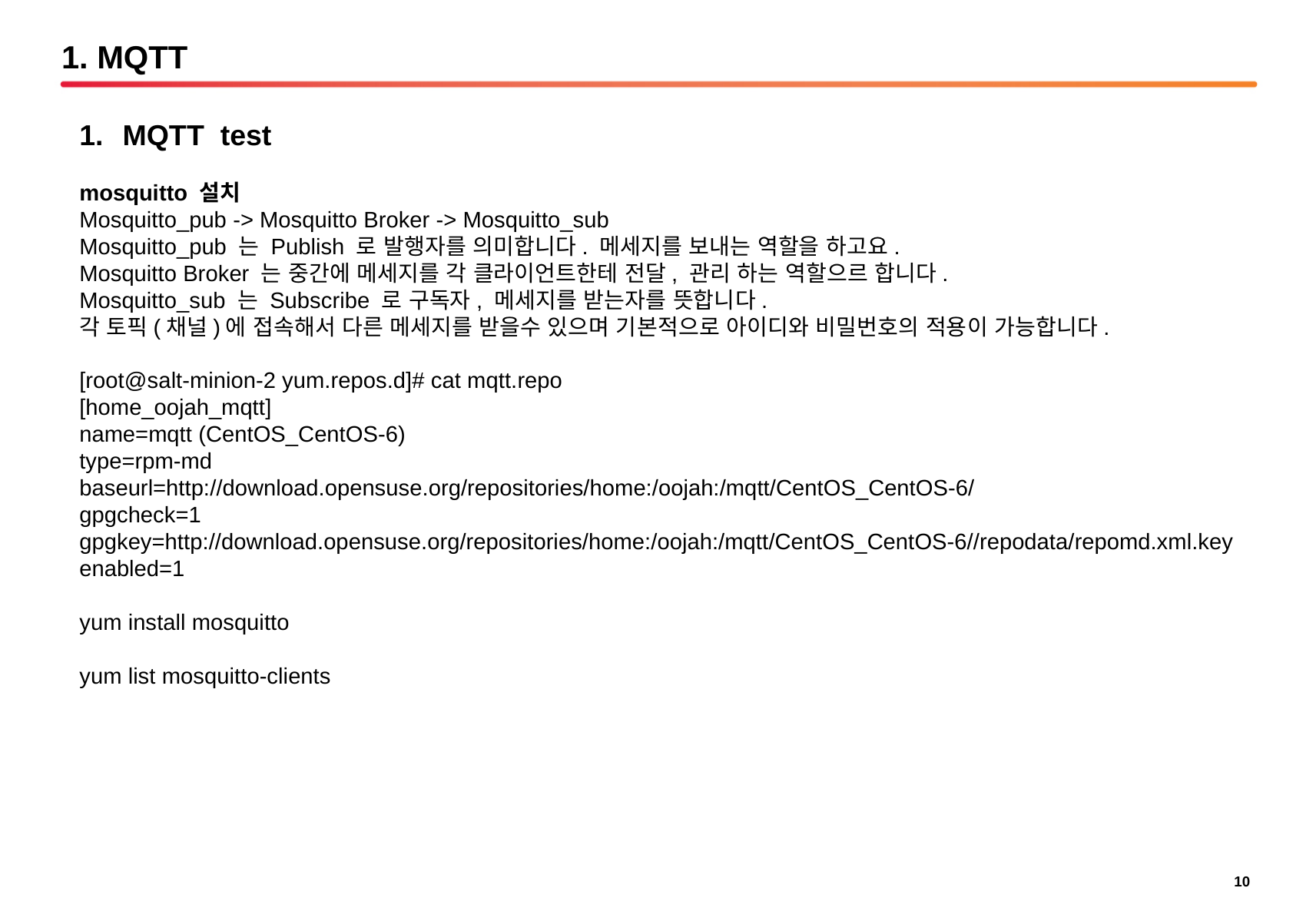

# 1. MQTT
MQTT  test

mosquitto 설치
Mosquitto_pub -> Mosquitto Broker -> Mosquitto_sub
Mosquitto_pub 는 Publish 로 발행자를 의미합니다. 메세지를 보내는 역할을 하고요.
Mosquitto Broker 는 중간에 메세지를 각 클라이언트한테 전달, 관리 하는 역할으르 합니다.
Mosquitto_sub 는 Subscribe 로 구독자, 메세지를 받는자를 뜻합니다.
각 토픽(채널)에 접속해서 다른 메세지를 받을수 있으며 기본적으로 아이디와 비밀번호의 적용이 가능합니다.
[root@salt-minion-2 yum.repos.d]# cat mqtt.repo
[home_oojah_mqtt]
name=mqtt (CentOS_CentOS-6)
type=rpm-md
baseurl=http://download.opensuse.org/repositories/home:/oojah:/mqtt/CentOS_CentOS-6/
gpgcheck=1
gpgkey=http://download.opensuse.org/repositories/home:/oojah:/mqtt/CentOS_CentOS-6//repodata/repomd.xml.key
enabled=1

yum install mosquitto

yum list mosquitto-clients